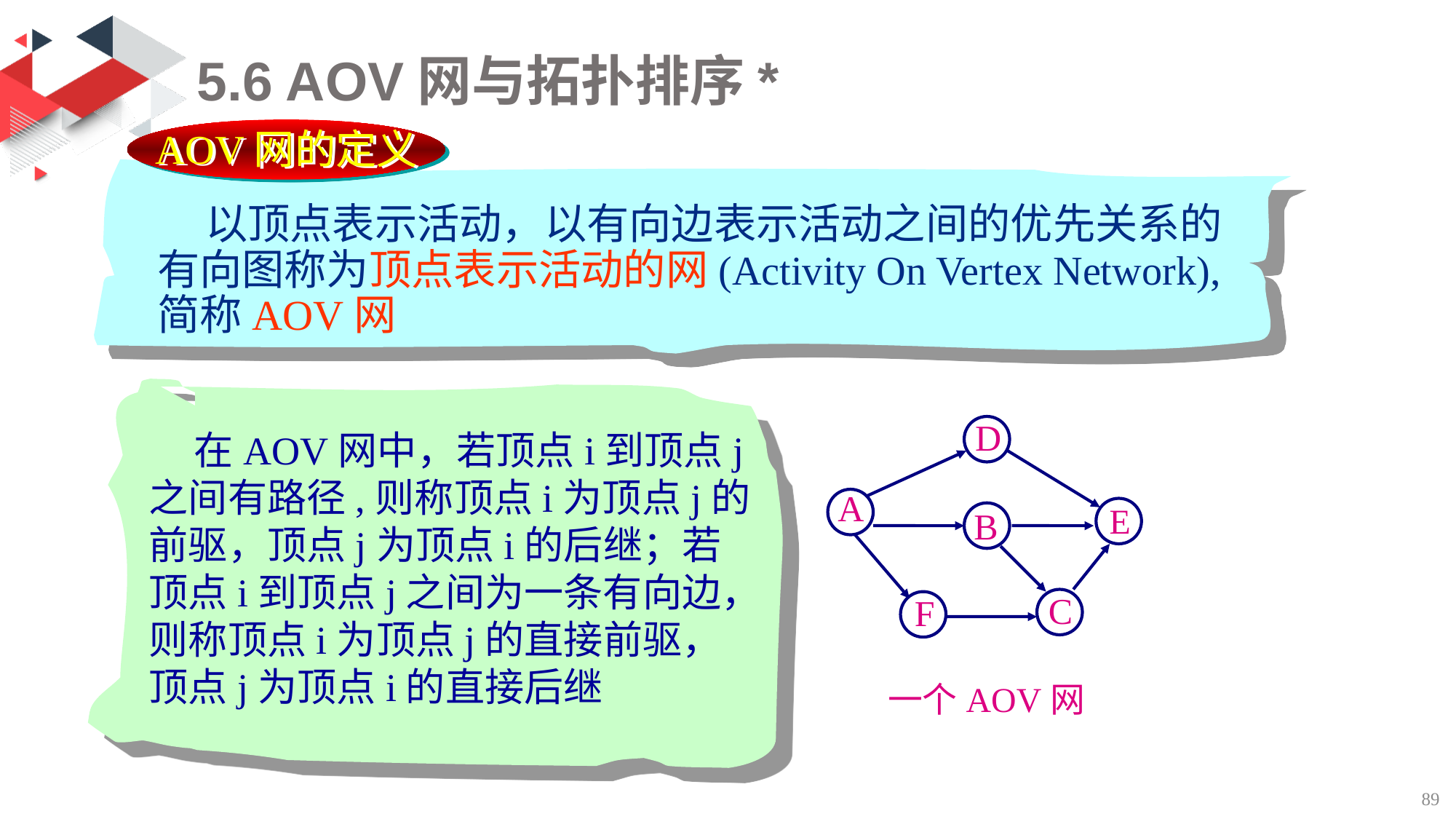

# 5.6 AOV网与拓扑排序*
AOV网的定义

    以顶点表示活动，以有向边表示活动之间的优先关系的有向图称为顶点表示活动的网(Activity On Vertex Network),简称AOV网

    在AOV网中，若顶点i到顶点j之间有路径,则称顶点i为顶点j的前驱，顶点j为顶点i的后继；若顶点i到顶点j之间为一条有向边，则称顶点i为顶点j的直接前驱，顶点j为顶点i的直接后继
D

A

E
B

C
F

一个AOV网
89